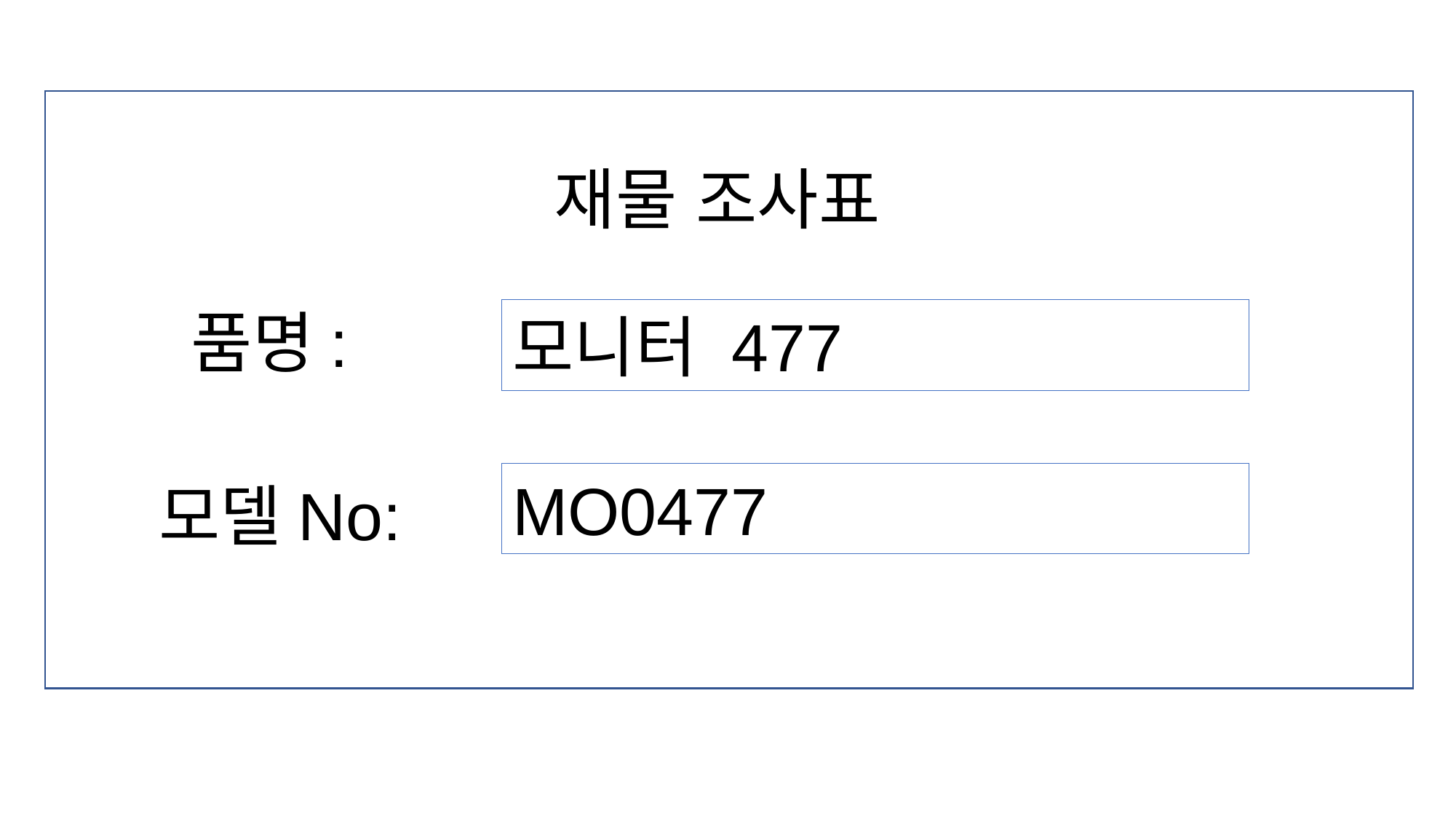

재물 조사표
품명:
모니터 477
MO0477
모델No: